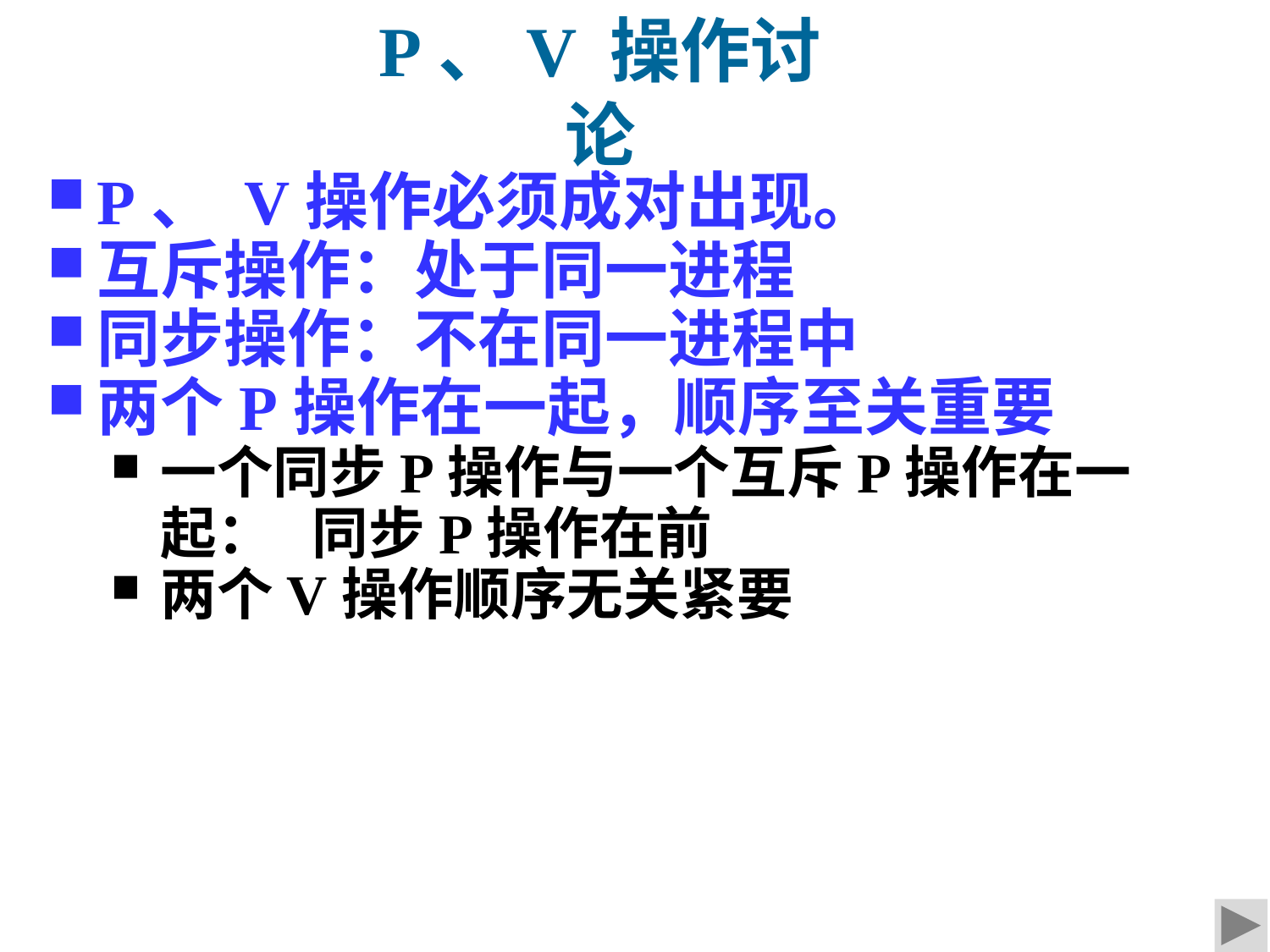

P、V 操作讨论
P、 V操作必须成对出现。
互斥操作：处于同一进程
同步操作：不在同一进程中
两个P操作在一起，顺序至关重要
一个同步P操作与一个互斥P操作在一起：   同步P操作在前
两个V操作顺序无关紧要

第 27 页